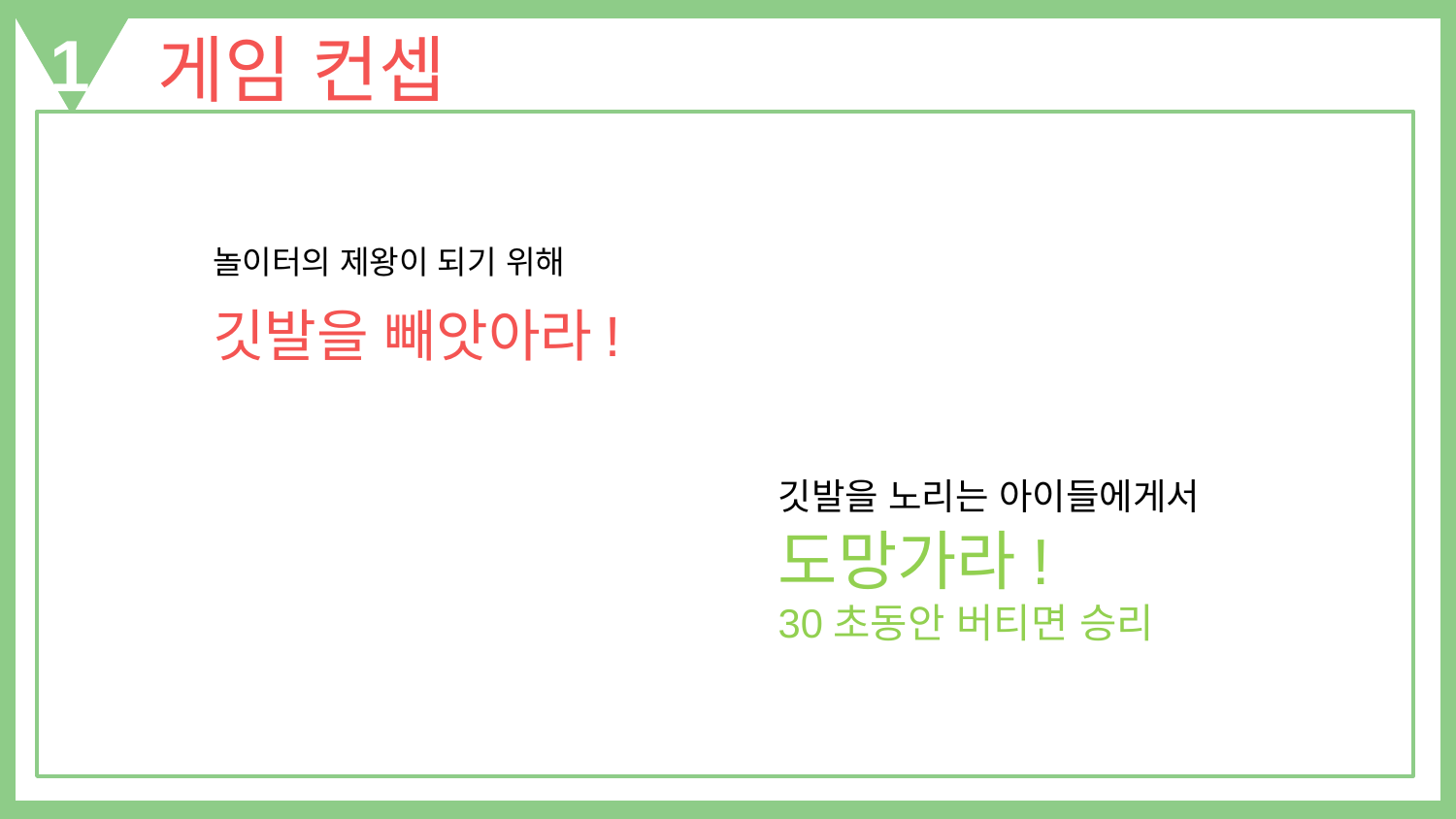

1
게임 컨셉
놀이터의 제왕이 되기 위해
깃발을 빼앗아라!
깃발을 노리는 아이들에게서
도망가라!
30초동안 버티면 승리